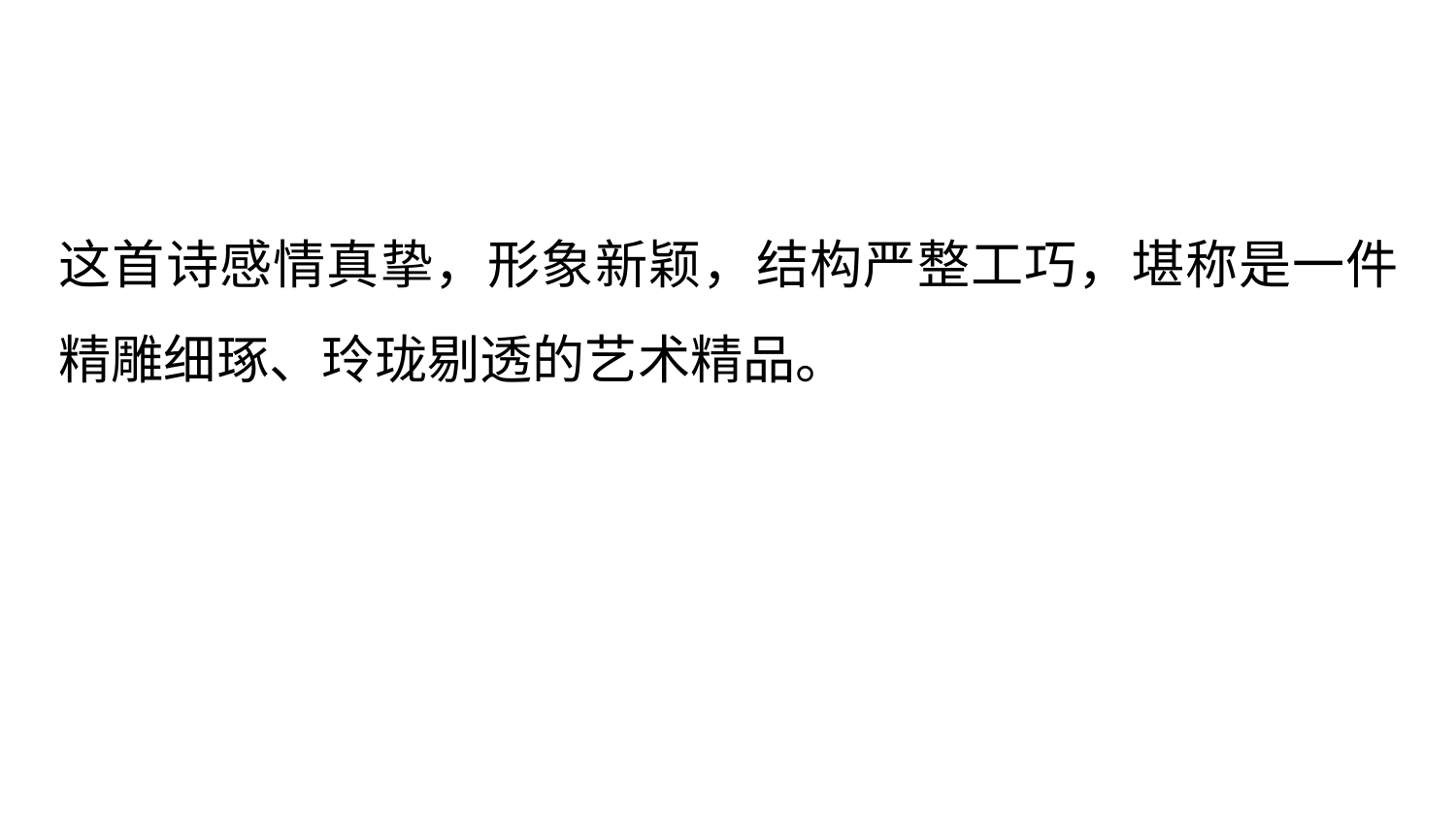

这首诗感情真挚，形象新颖，结构严整工巧，堪称是一件精雕细琢、玲珑剔透的艺术精品。